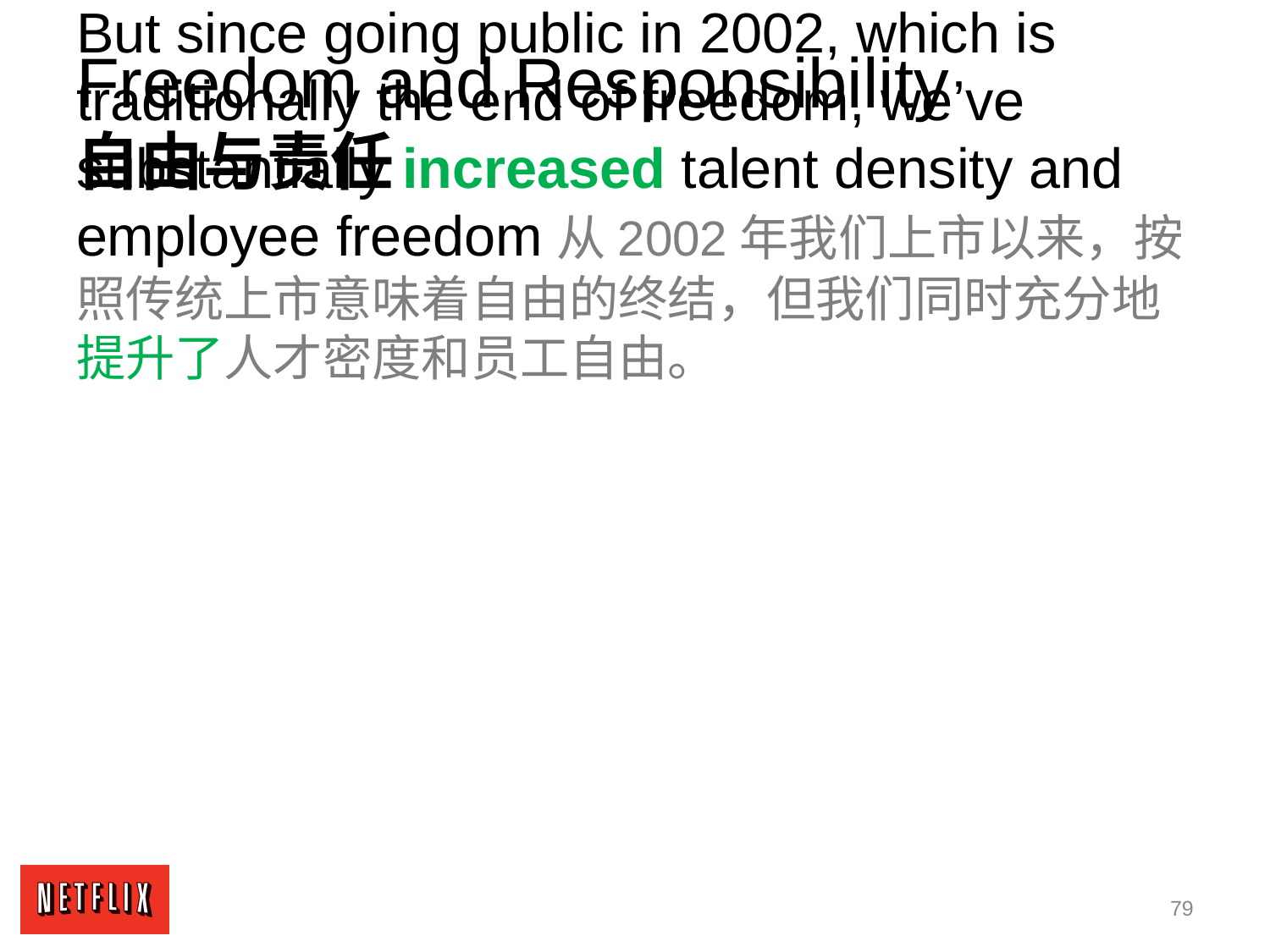

Freedom and Responsibility
自由与责任
Many people say one can’t do it at scale许多人说一家公司不能等比提升这两点

But since going public in 2002, which is traditionally the end of freedom, we’ve substantially increased talent density and employee freedom从2002年我们上市以来，按照传统上市意味着自由的终结，但我们同时充分地提升了人才密度和员工自由。
79